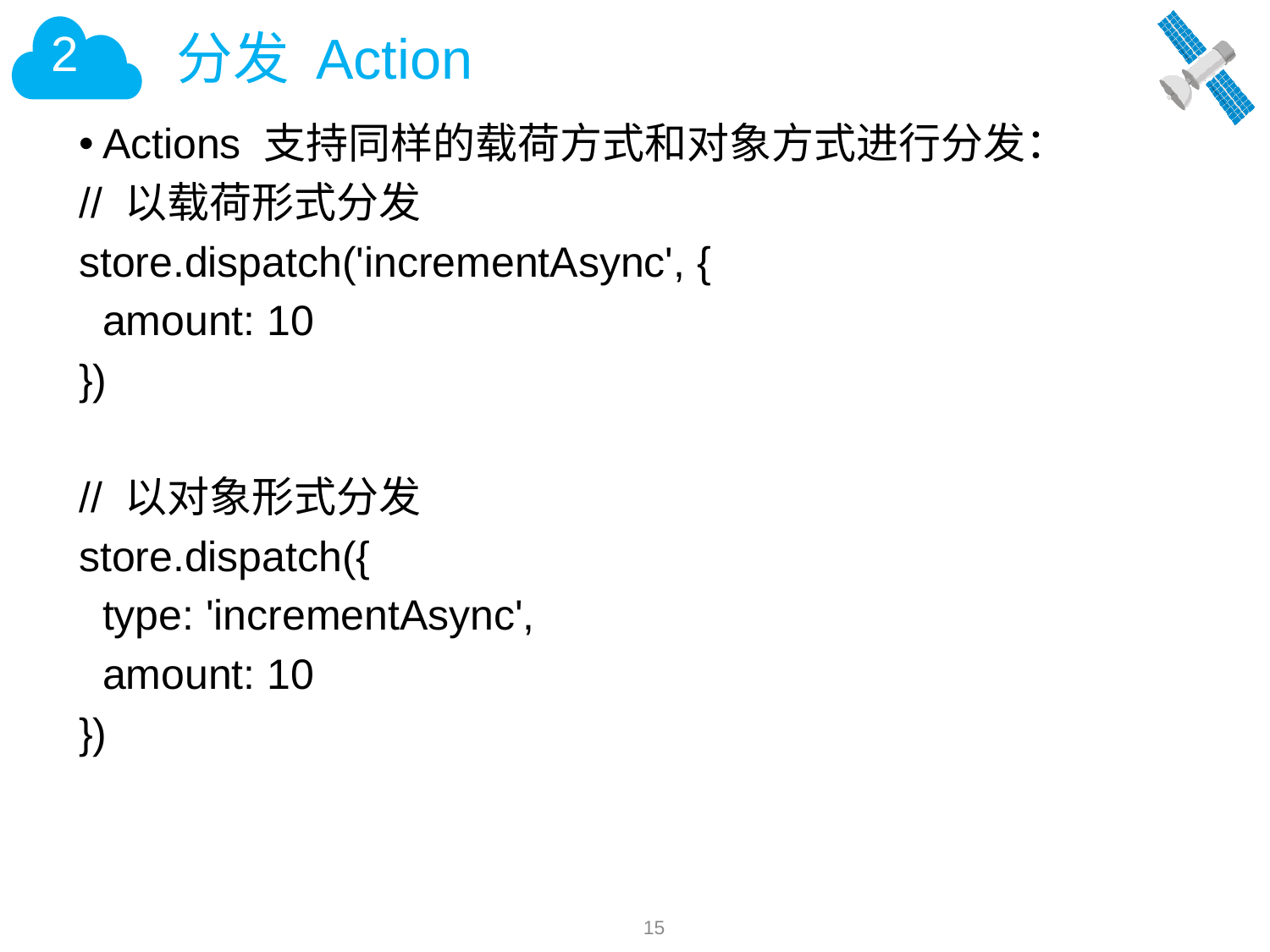

# 分发 Action
Actions 支持同样的载荷方式和对象方式进行分发：
// 以载荷形式分发
store.dispatch('incrementAsync', {
  amount: 10
})

// 以对象形式分发
store.dispatch({
  type: 'incrementAsync',
  amount: 10
})
15